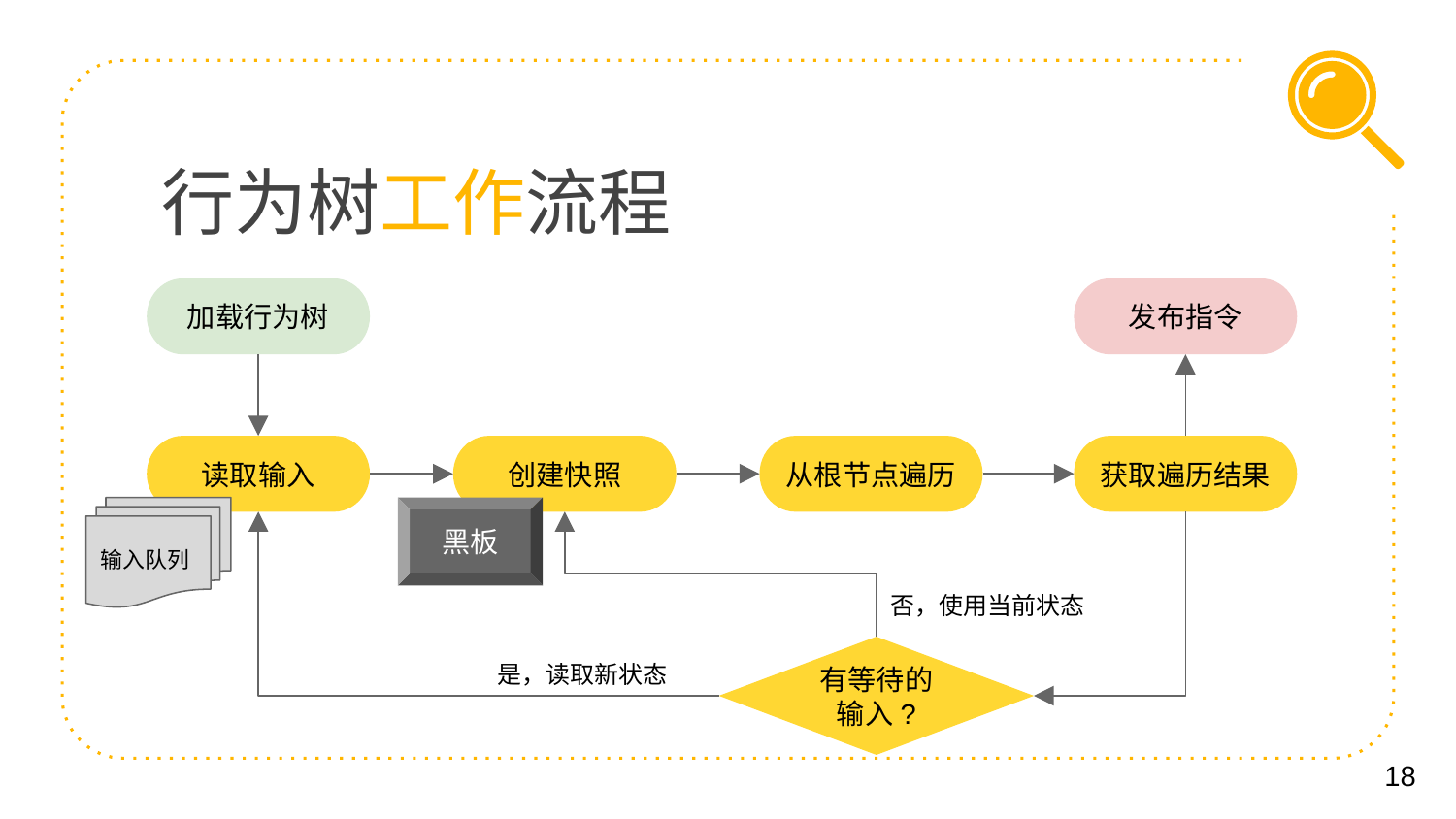

# 行为树工作流程
加载行为树
发布指令
读取输入
创建快照
从根节点遍历
获取遍历结果
输入队列
黑板
否，使用当前状态
有等待的输入?
是，读取新状态
18